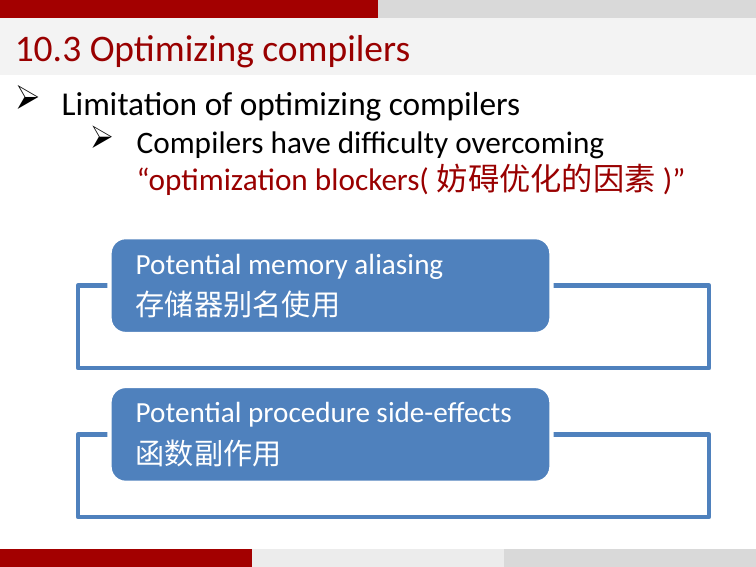

10.3 Optimizing compilers
Limitation of optimizing compilers
Compilers have difficulty overcoming “optimization blockers(妨碍优化的因素)”

Potential memory aliasing
存储器别名使用
Potential procedure side-effects
函数副作用

17